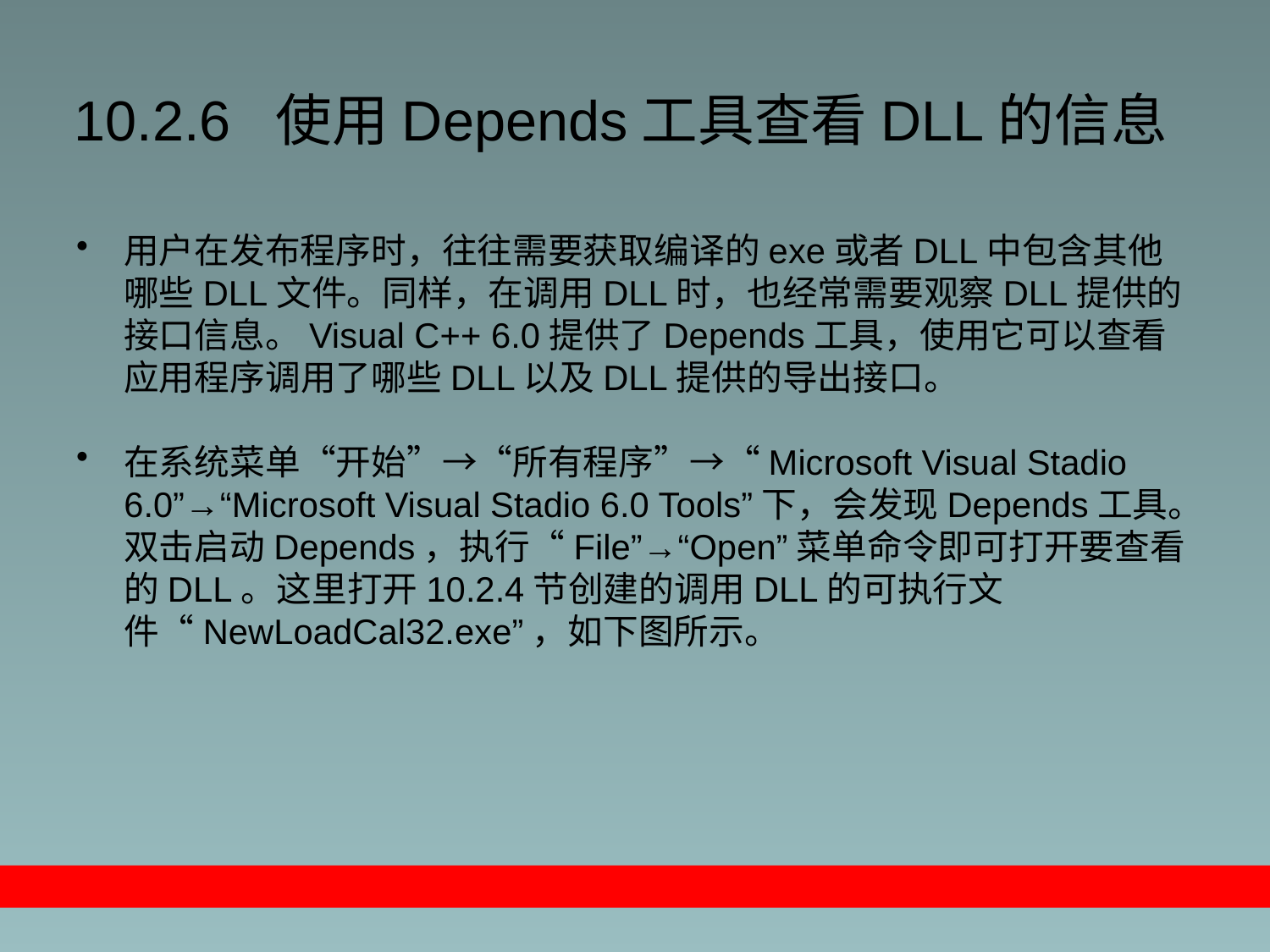

# 10.2.6  使用Depends工具查看DLL的信息
用户在发布程序时，往往需要获取编译的exe或者DLL中包含其他哪些DLL文件。同样，在调用DLL时，也经常需要观察DLL提供的接口信息。Visual C++ 6.0提供了Depends工具，使用它可以查看应用程序调用了哪些DLL以及DLL提供的导出接口。
在系统菜单“开始”→“所有程序”→“Microsoft Visual Stadio 6.0”→“Microsoft Visual Stadio 6.0 Tools”下，会发现Depends工具。双击启动Depends，执行“File”→“Open”菜单命令即可打开要查看的DLL。这里打开10.2.4节创建的调用DLL的可执行文件“NewLoadCal32.exe”，如下图所示。